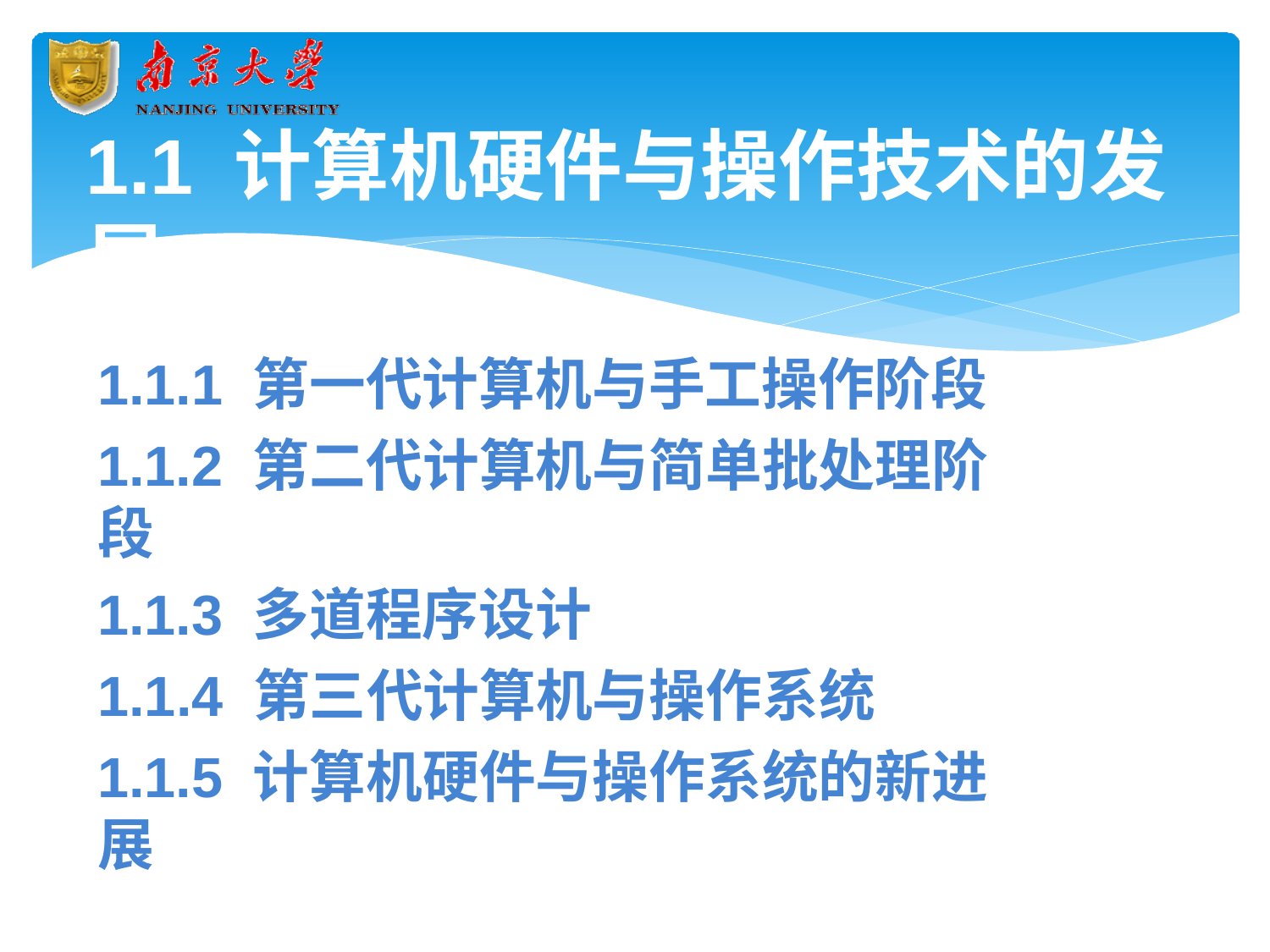

# 1.1 计算机硬件与操作技术的发展
1.1.1 第一代计算机与手工操作阶段
1.1.2 第二代计算机与简单批处理阶段
1.1.3 多道程序设计
1.1.4 第三代计算机与操作系统
1.1.5 计算机硬件与操作系统的新进展